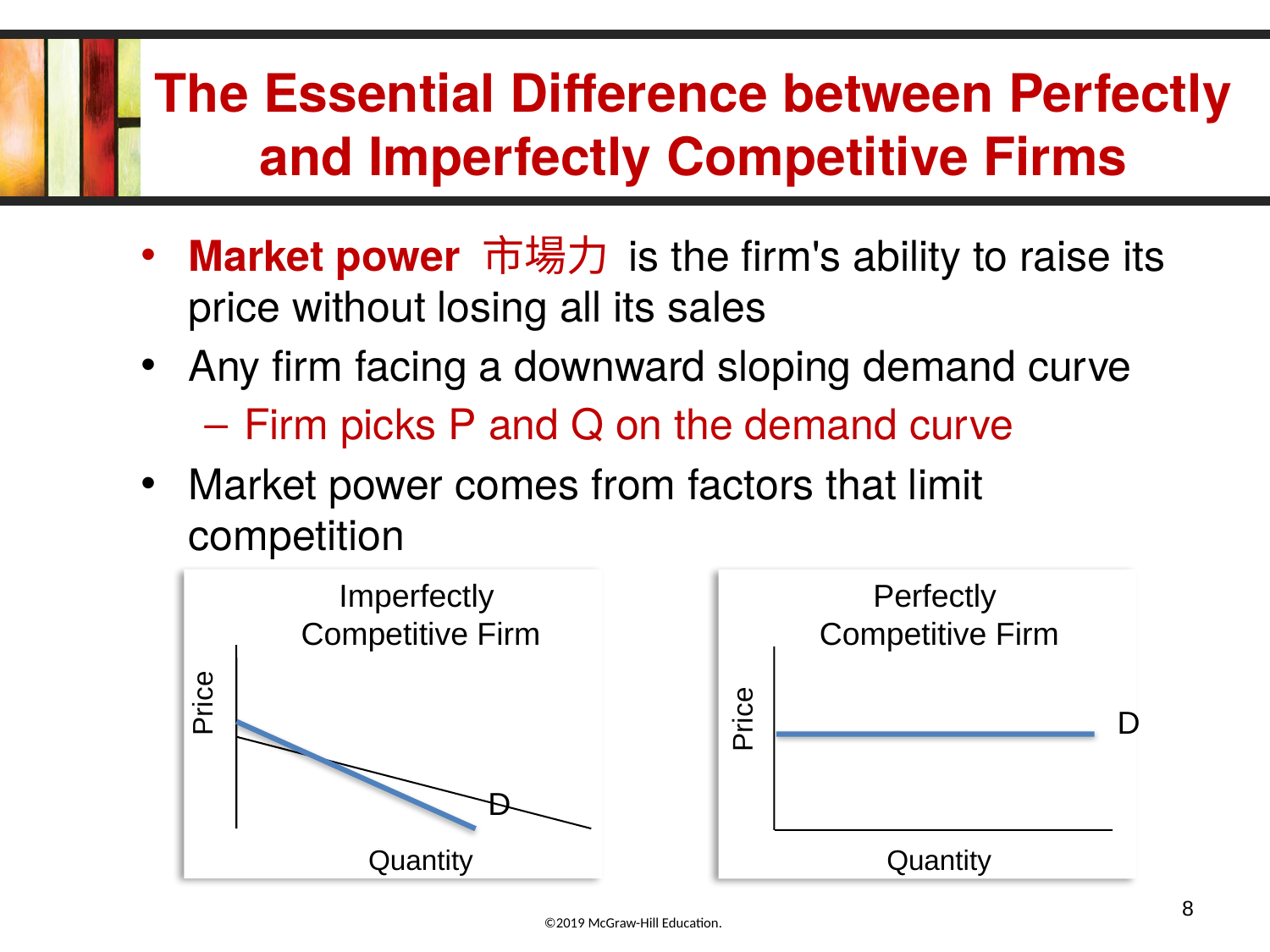

# The Essential Difference between Perfectly and Imperfectly Competitive Firms
Market power 市場力 is the firm's ability to raise its price without losing all its sales
Any firm facing a downward sloping demand curve
Firm picks P and Q on the demand curve
Market power comes from factors that limit competition
Perfectly
Competitive Firm

Price

Quantity
D

Imperfectly
Competitive Firm

Price
Quantity

D
8
©2019 McGraw-Hill Education.